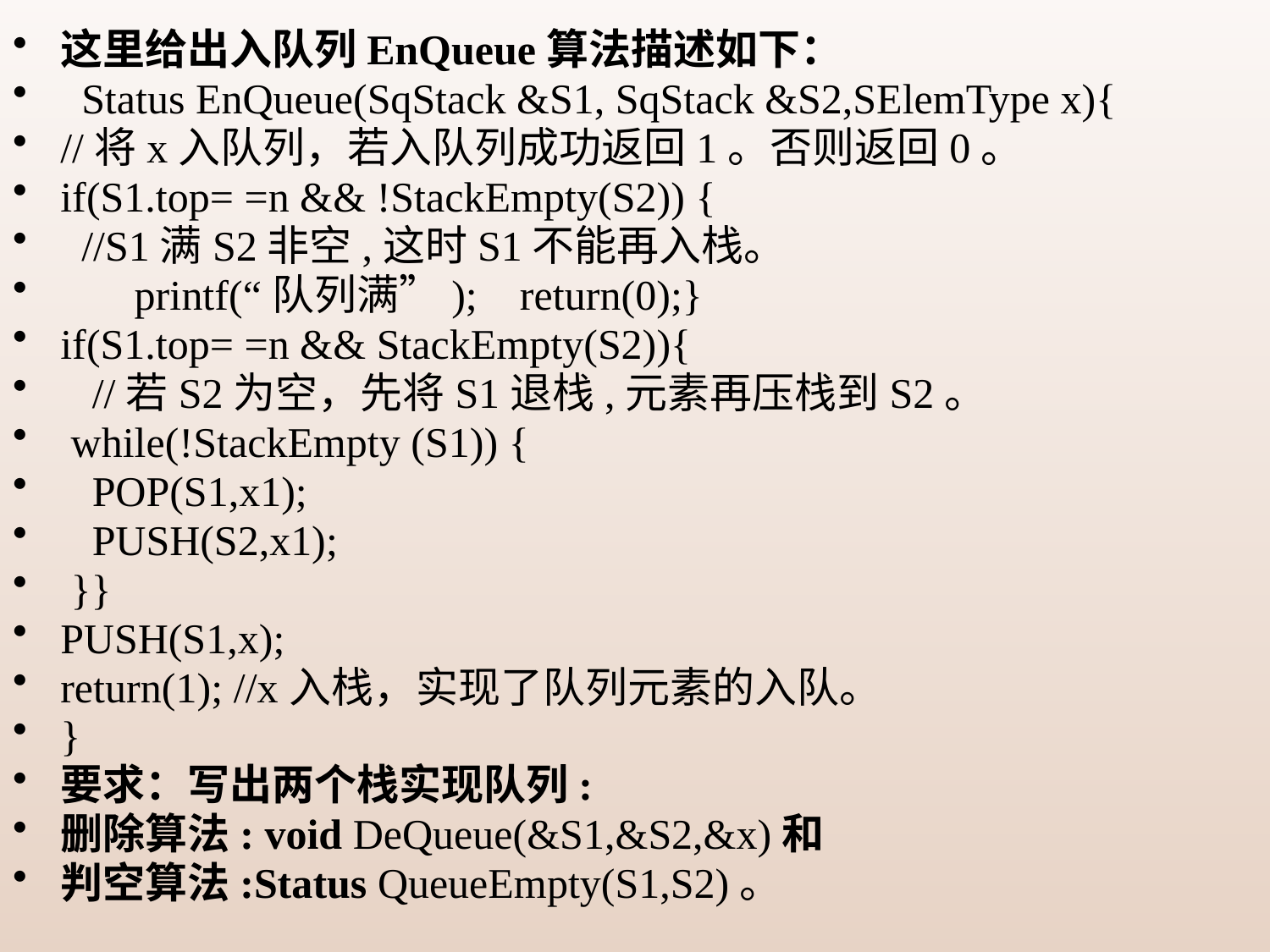

这里给出入队列EnQueue算法描述如下：
  Status EnQueue(SqStack &S1, SqStack &S2,SElemType x){
//将x入队列，若入队列成功返回1。否则返回0。
if(S1.top= =n && !StackEmpty(S2)) {
  //S1满S2非空,这时S1不能再入栈。
       printf(“队列满”);    return(0);}
if(S1.top= =n && StackEmpty(S2)){
   //若S2为空，先将S1退栈,元素再压栈到S2。
 while(!StackEmpty (S1)) {
   POP(S1,x1);
   PUSH(S2,x1);
 }}
PUSH(S1,x);
return(1); //x入栈，实现了队列元素的入队。
}
要求：写出两个栈实现队列:
删除算法: void DeQueue(&S1,&S2,&x)和
判空算法:Status QueueEmpty(S1,S2)。